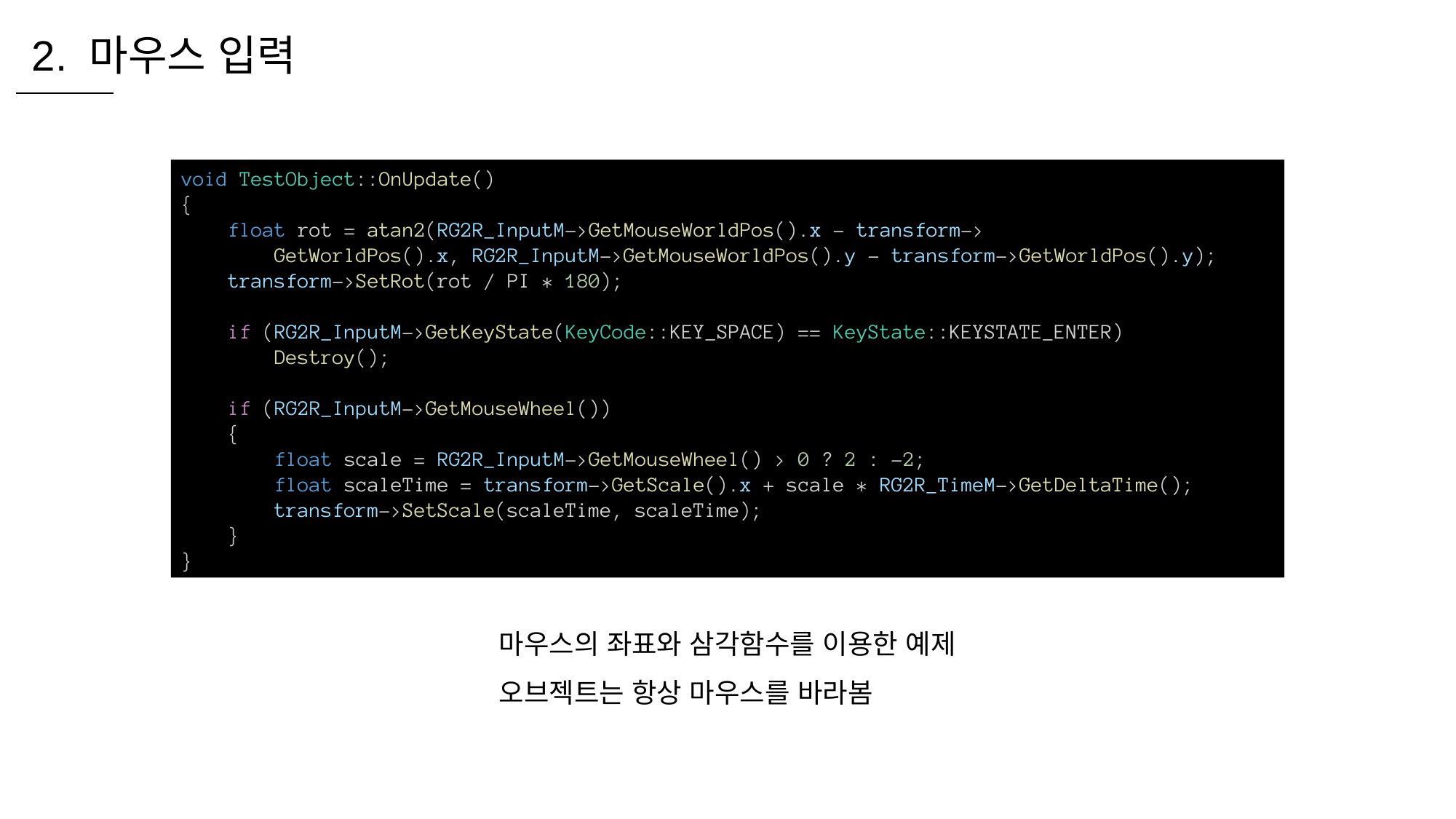

2. 마우스 입력
void TestObject::OnUpdate()
{
    float rot = atan2(RG2R_InputM->GetMouseWorldPos().x - transform->
        GetWorldPos().x, RG2R_InputM->GetMouseWorldPos().y - transform->GetWorldPos().y);
    transform->SetRot(rot / PI * 180);
    if (RG2R_InputM->GetKeyState(KeyCode::KEY_SPACE) == KeyState::KEYSTATE_ENTER)
        Destroy();
    if (RG2R_InputM->GetMouseWheel())
    {
        float scale = RG2R_InputM->GetMouseWheel() > 0 ? 2 : -2;
        float scaleTime = transform->GetScale().x + scale * RG2R_TimeM->GetDeltaTime();
        transform->SetScale(scaleTime, scaleTime);
    }
}
마우스의 좌표와 삼각함수를 이용한 예제
오브젝트는 항상 마우스를 바라봄